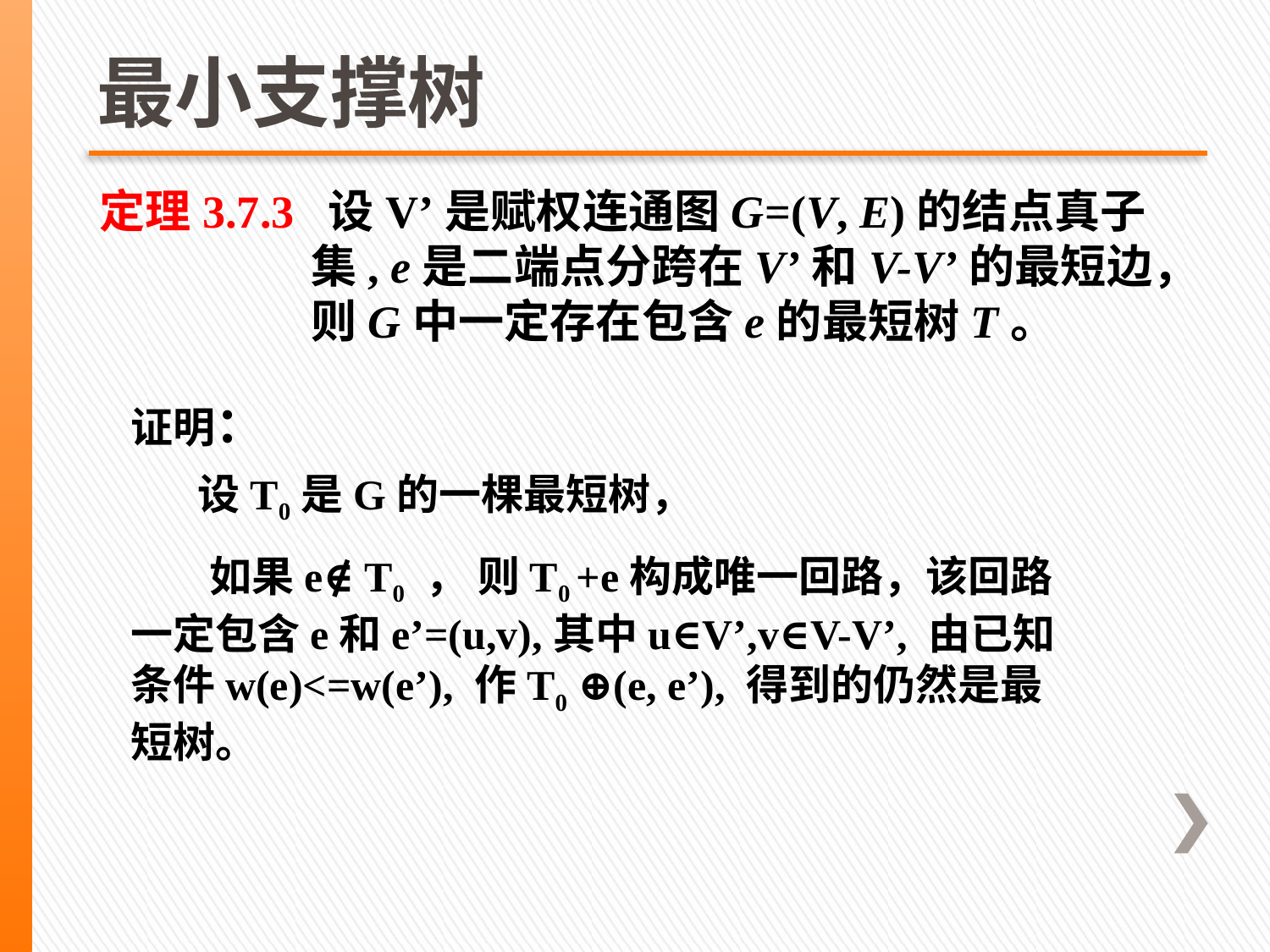

# 最小支撑树
定理3.7.3  设V’是赋权连通图G=(V, E)的结点真子集, e是二端点分跨在V’和V-V’的最短边，则G中一定存在包含e的最短树T。
证明：
      设T0是G的一棵最短树，
      如果e∉ T0 ， 则T0 +e构成唯一回路，该回路一定包含e和e’=(u,v),其中u∈V’,v∈V-V’, 由已知条件w(e)<=w(e’), 作T0 ⊕(e, e’), 得到的仍然是最短树。